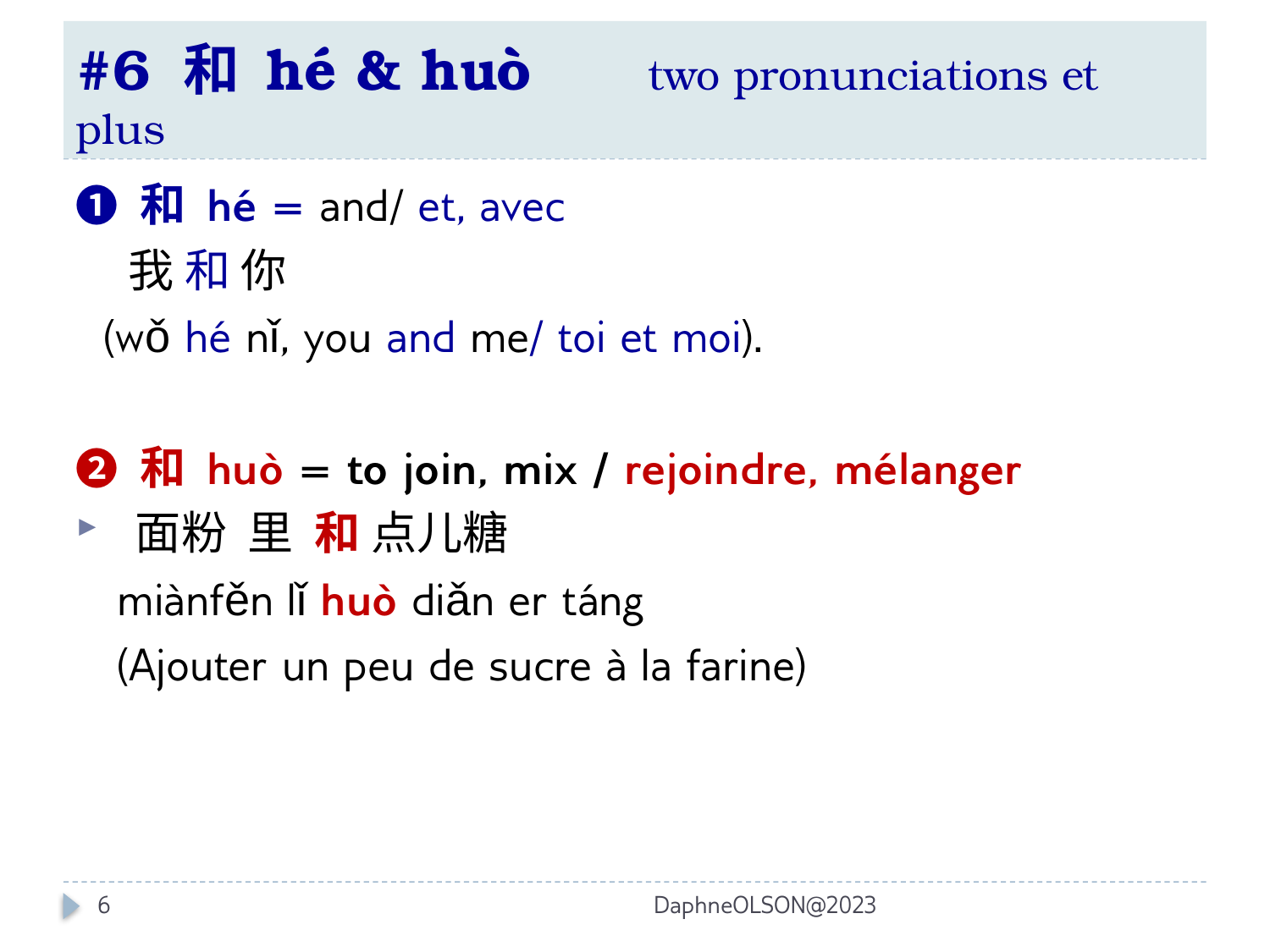

# #6 和 hé & huò      two pronunciations et plus
❶ 和 hé = and/ et, avec
    我 和 你
  (wǒ hé nǐ, you and me/ toi et moi).

❷ 和 huò = to join, mix / rejoindre, mélanger
 面粉  里  和 点儿糖
   miànfěn lǐ huò diǎn er táng
   (Ajouter un peu de sucre à la farine)
6
DaphneOLSON@2023